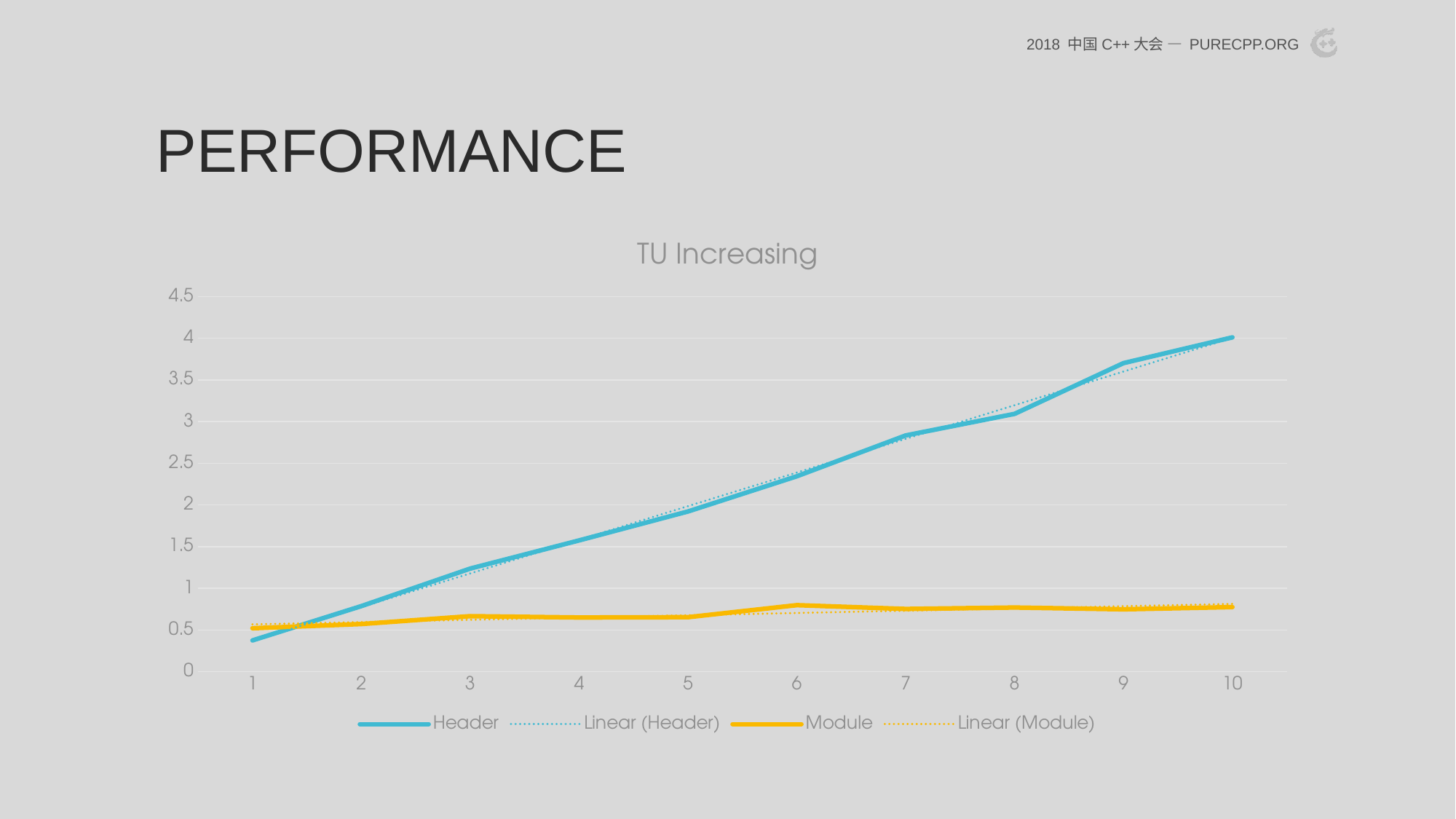

# performance
2018 中国C++大会 — purecpp.org

### Chart: TU Increasing

| Category | Header | Module |
|---|---|---|
| 1 | 0.374 | 0.52 |
| 2 | 0.786 | 0.571 |
| 3 | 1.236 | 0.665 |
| 4 | 1.574 | 0.649 |
| 5 | 1.921 | 0.653 |
| 6 | 2.344 | 0.797 |
| 7 | 2.834 | 0.752 |
| 8 | 3.093 | 0.769 |
| 9 | 3.702 | 0.747 |
| 10 | 4.011 | 0.774 |